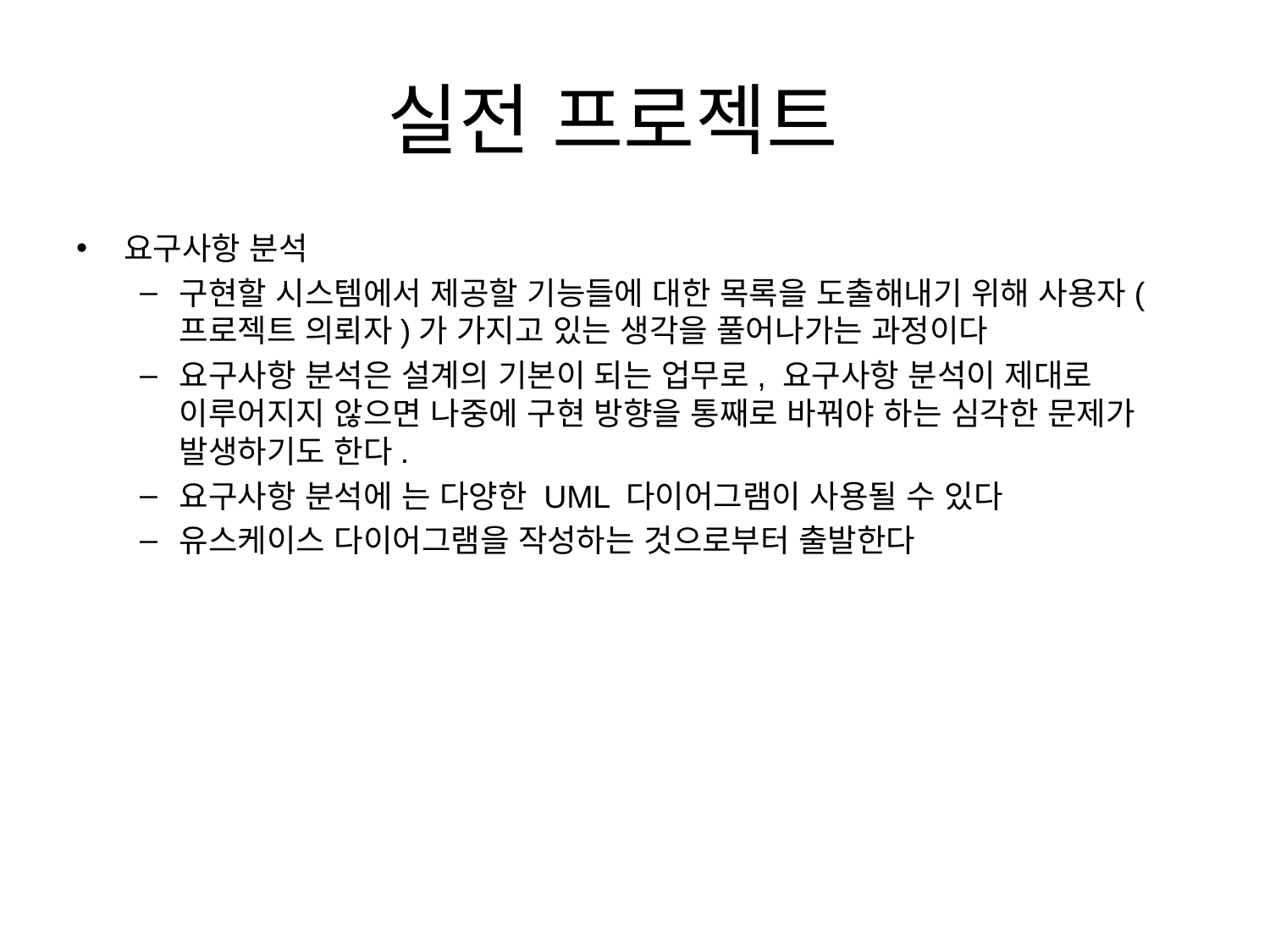

# 실전 프로젝트
요구사항 분석
구현할 시스템에서 제공할 기능들에 대한 목록을 도출해내기 위해 사용자(프로젝트 의뢰자)가 가지고 있는 생각을 풀어나가는 과정이다
요구사항 분석은 설계의 기본이 되는 업무로, 요구사항 분석이 제대로 이루어지지 않으면 나중에 구현 방향을 통째로 바꿔야 하는 심각한 문제가 발생하기도 한다.
요구사항 분석에 는 다양한 UML 다이어그램이 사용될 수 있다
유스케이스 다이어그램을 작성하는 것으로부터 출발한다